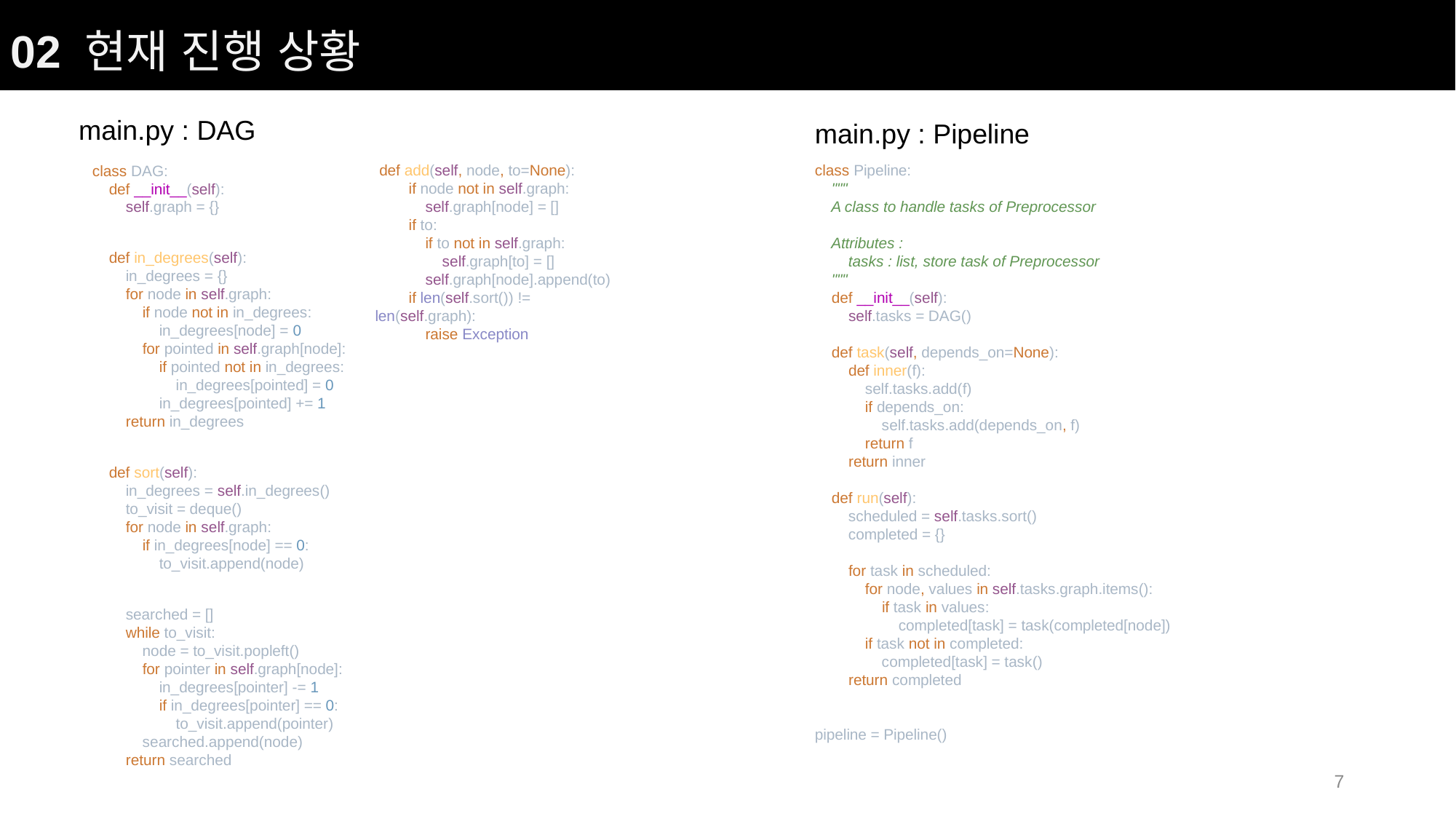

02 현재 진행 상황
main.py : DAG
main.py : Pipeline
class DAG:
    def __init__(self):
        self.graph = {}
    def in_degrees(self):
        in_degrees = {}
        for node in self.graph:
            if node not in in_degrees:
                in_degrees[node] = 0
            for pointed in self.graph[node]:
                if pointed not in in_degrees:
                    in_degrees[pointed] = 0
                in_degrees[pointed] += 1
        return in_degrees
    def sort(self):
        in_degrees = self.in_degrees()
        to_visit = deque()
        for node in self.graph:
            if in_degrees[node] == 0:
                to_visit.append(node)
        searched = []
        while to_visit:
            node = to_visit.popleft()
            for pointer in self.graph[node]:
                in_degrees[pointer] -= 1
                if in_degrees[pointer] == 0:
                    to_visit.append(pointer)
            searched.append(node)
        return searched
 def add(self, node, to=None):
        if node not in self.graph:
            self.graph[node] = []
        if to:
            if to not in self.graph:
                self.graph[to] = []
            self.graph[node].append(to)
        if len(self.sort()) != len(self.graph):
            raise Exception
class Pipeline:
    """
    A class to handle tasks of Preprocessor
    Attributes :
        tasks : list, store task of Preprocessor
    """
    def __init__(self):
        self.tasks = DAG()
    def task(self, depends_on=None):
        def inner(f):
            self.tasks.add(f)
            if depends_on:
                self.tasks.add(depends_on, f)
            return f
        return inner
    def run(self):
        scheduled = self.tasks.sort()
        completed = {}
        for task in scheduled:
            for node, values in self.tasks.graph.items():
                if task in values:
                    completed[task] = task(completed[node])
            if task not in completed:
                completed[task] = task()
        return completed
pipeline = Pipeline()
7